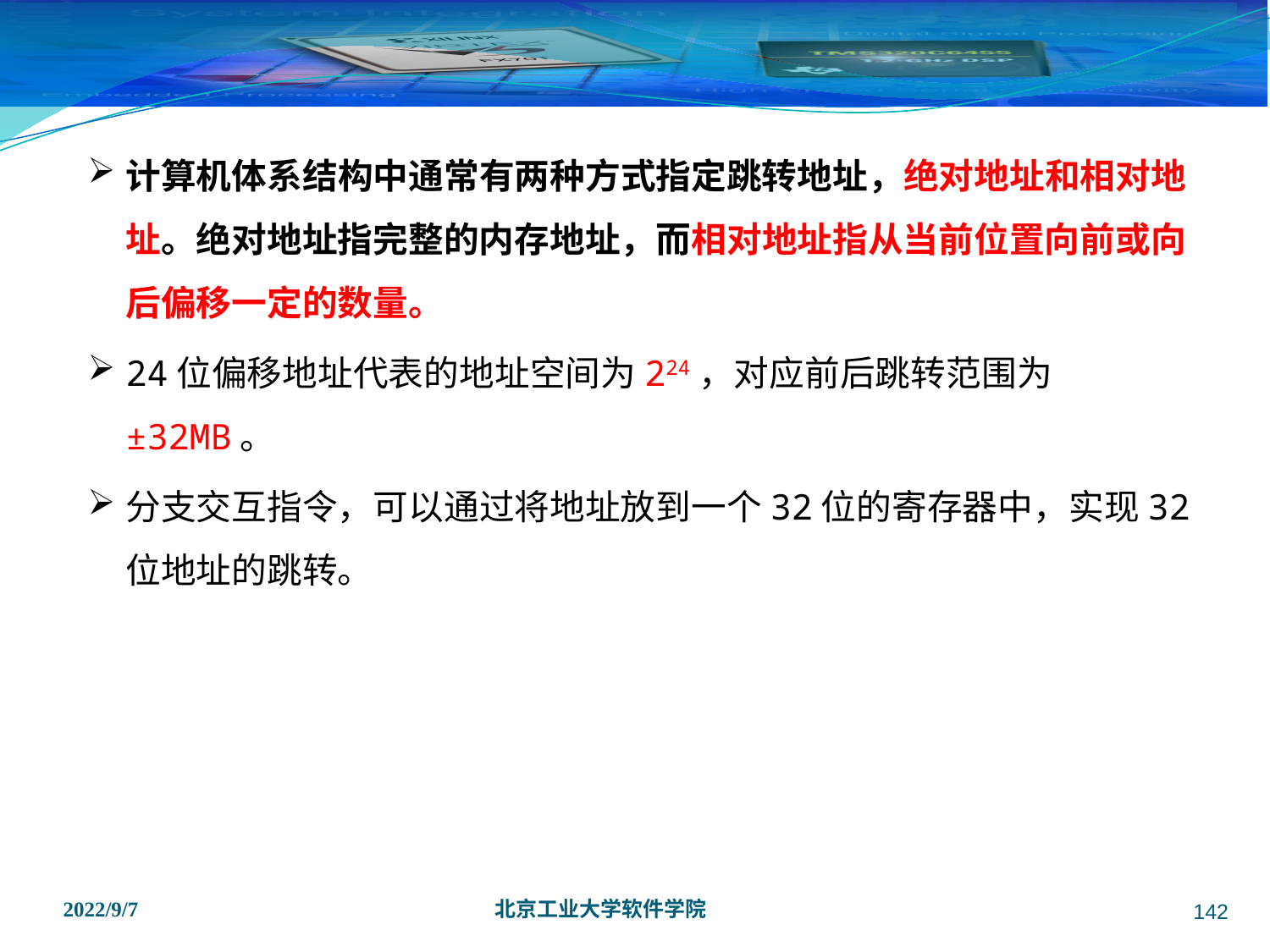

计算机体系结构中通常有两种方式指定跳转地址，绝对地址和相对地址。绝对地址指完整的内存地址，而相对地址指从当前位置向前或向后偏移一定的数量。
24位偏移地址代表的地址空间为224，对应前后跳转范围为±32MB。
分支交互指令，可以通过将地址放到一个32位的寄存器中，实现32位地址的跳转。